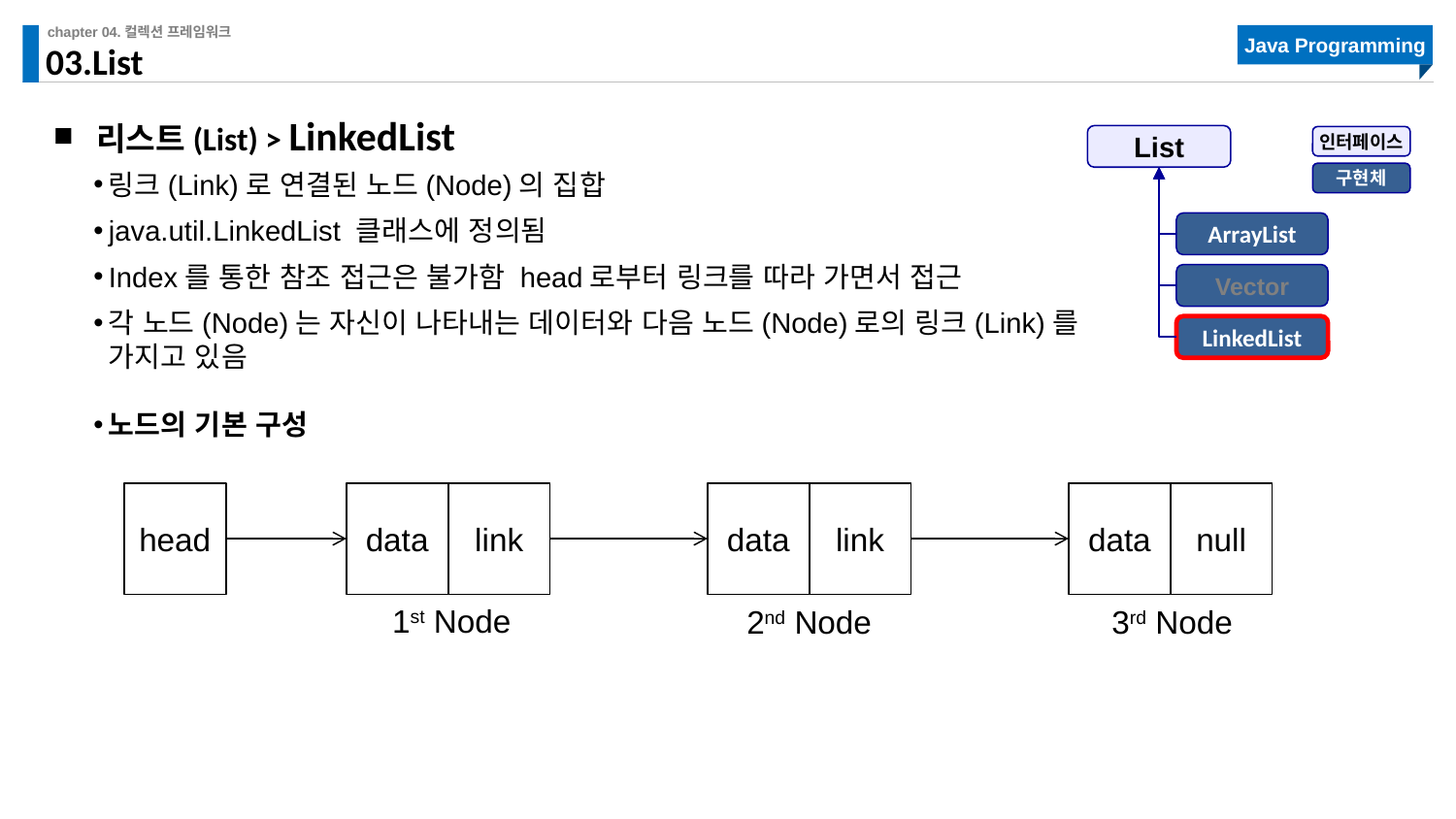

# 03.List
리스트(List) > LinkedList
List
ArrayList
Vector
LinkedList
인터페이스
구현체
링크(Link)로 연결된 노드(Node)의 집합
java.util.LinkedList 클래스에 정의됨
Index를 통한 참조 접근은 불가함 head로부터 링크를 따라 가면서 접근
각 노드(Node)는 자신이 나타내는 데이터와 다음 노드(Node)로의 링크(Link)를
가지고 있음
노드의 기본 구성
head
data
link
data
link
data
null
1st Node
3rd Node
2nd Node